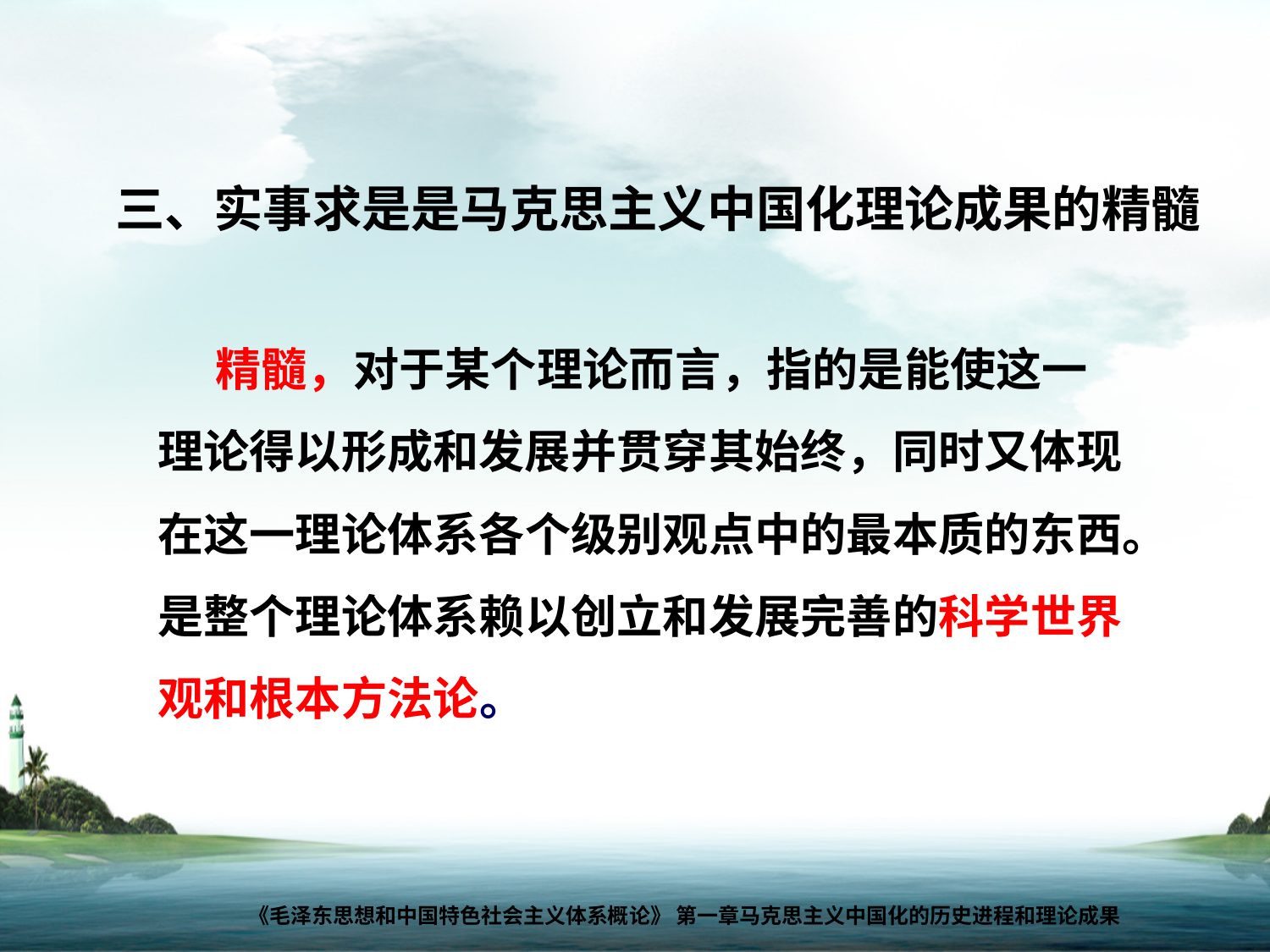

三、实事求是是马克思主义中国化理论成果的精髓
     精髓，对于某个理论而言，指的是能使这一理论得以形成和发展并贯穿其始终，同时又体现在这一理论体系各个级别观点中的最本质的东西。是整个理论体系赖以创立和发展完善的科学世界观和根本方法论。

《毛泽东思想和中国特色社会主义体系概论》 第一章马克思主义中国化的历史进程和理论成果